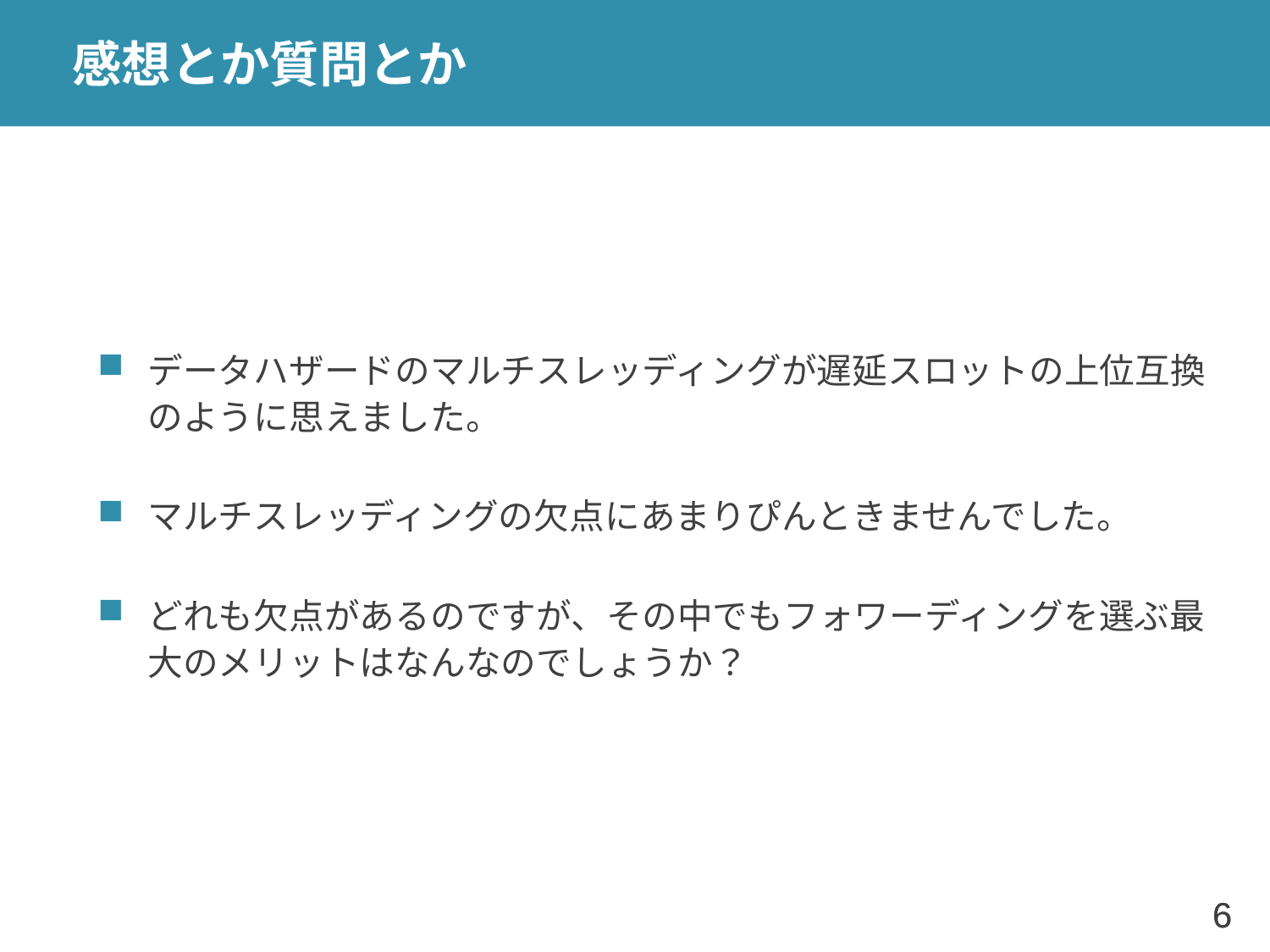

# 感想とか質問とか
データハザードのマルチスレッディングが遅延スロットの上位互換のように思えました。
マルチスレッディングの欠点にあまりぴんときませんでした。
どれも欠点があるのですが、その中でもフォワーディングを選ぶ最大のメリットはなんなのでしょうか？